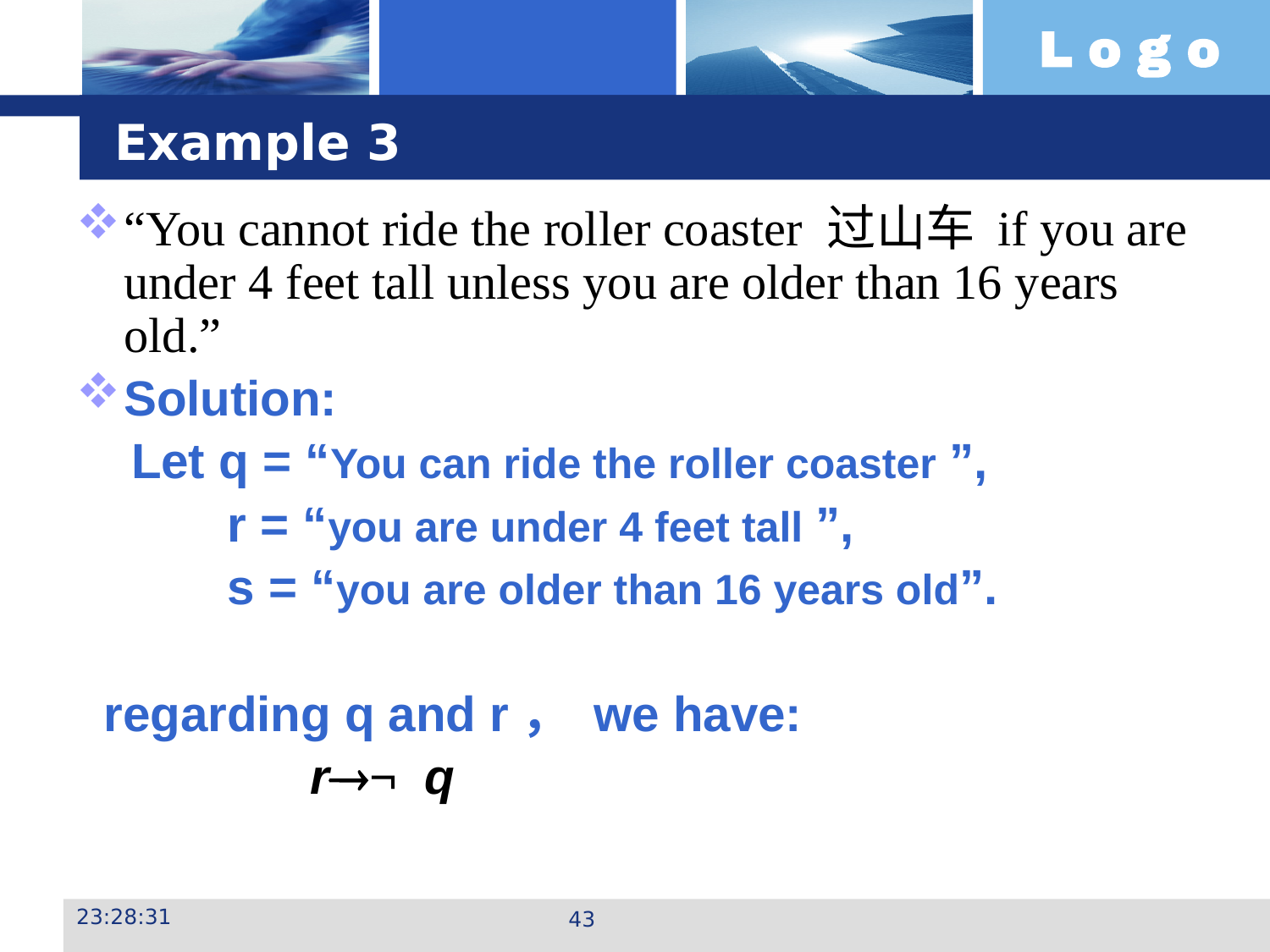

# Example 3
“You cannot ride the roller coaster 过山车 if you are under 4 feet tall unless you are older than 16 years old.”
Solution:
    Let q = “You can ride the roller coaster ”,
           r = “you are under 4 feet tall ”,
           s = “you are older than 16 years old”.

  regarding q and r， we have:
                 r→¬  q

23:28:31
43